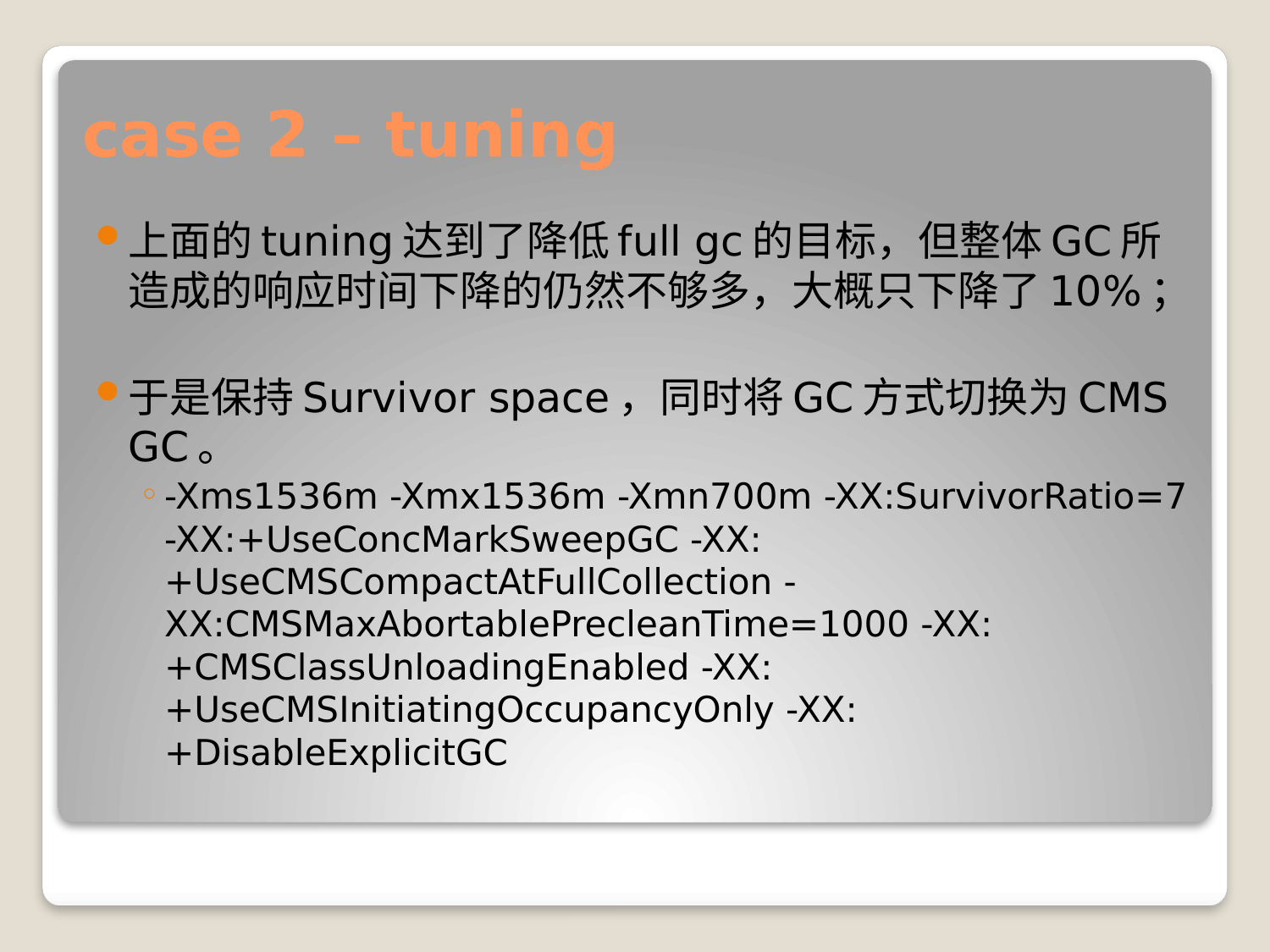

# case 2 – tuning
上面的tuning达到了降低full gc的目标，但整体GC所造成的响应时间下降的仍然不够多，大概只下降了10%；

于是保持Survivor space，同时将GC方式切换为CMS GC。
-Xms1536m -Xmx1536m -Xmn700m -XX:SurvivorRatio=7 -XX:+UseConcMarkSweepGC -XX:+UseCMSCompactAtFullCollection -XX:CMSMaxAbortablePrecleanTime=1000 -XX:+CMSClassUnloadingEnabled -XX:+UseCMSInitiatingOccupancyOnly -XX:+DisableExplicitGC